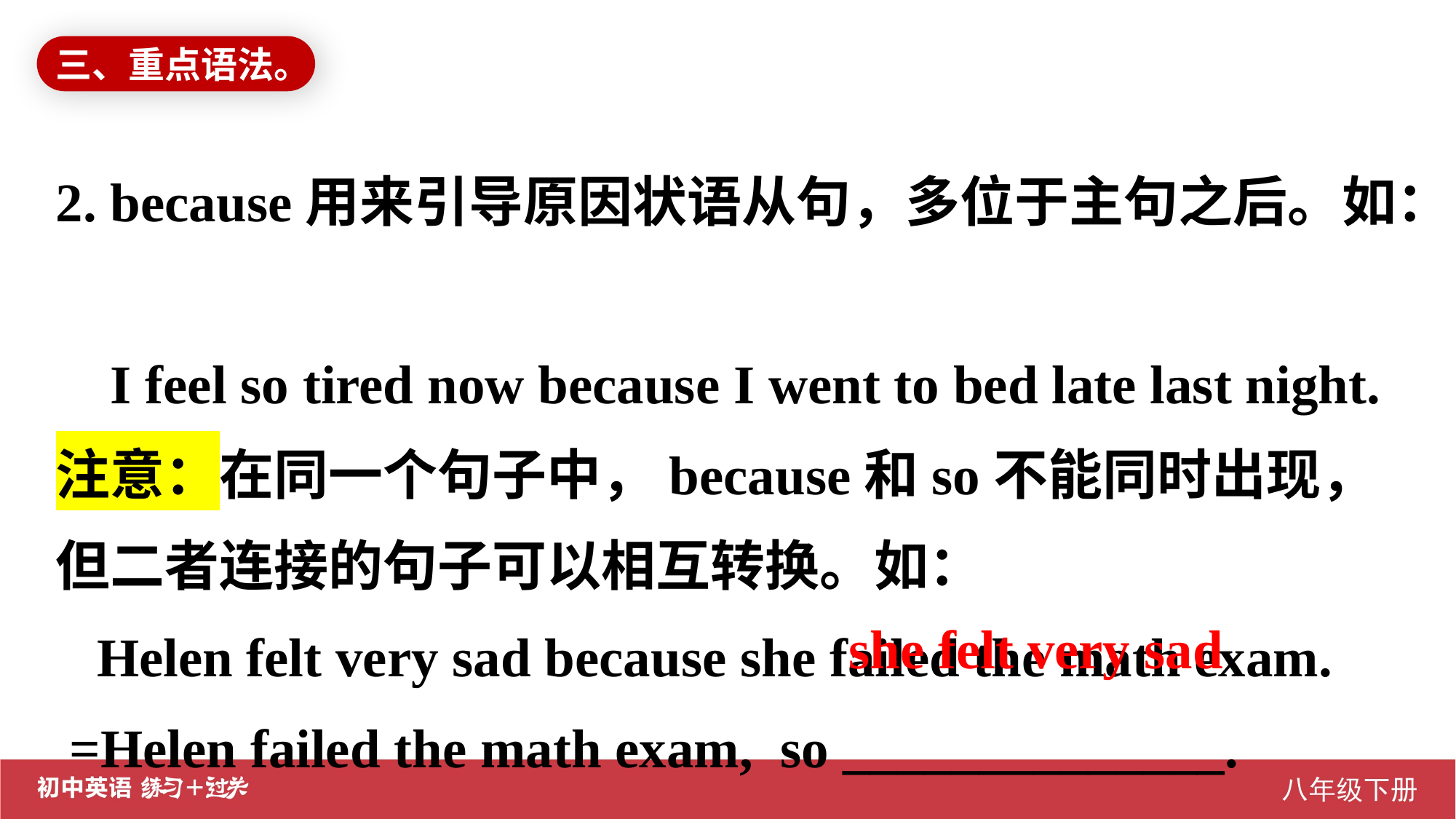

三、重点语法。
2. because用来引导原因状语从句，多位于主句之后。如：
    I feel so tired now because I went to bed late last night.
注意：在同一个句子中，because和so不能同时出现，但二者连接的句子可以相互转换。如：
   Helen felt very sad because she failed the math exam.
 =Helen failed the math exam,  so ______________.
she felt very sad